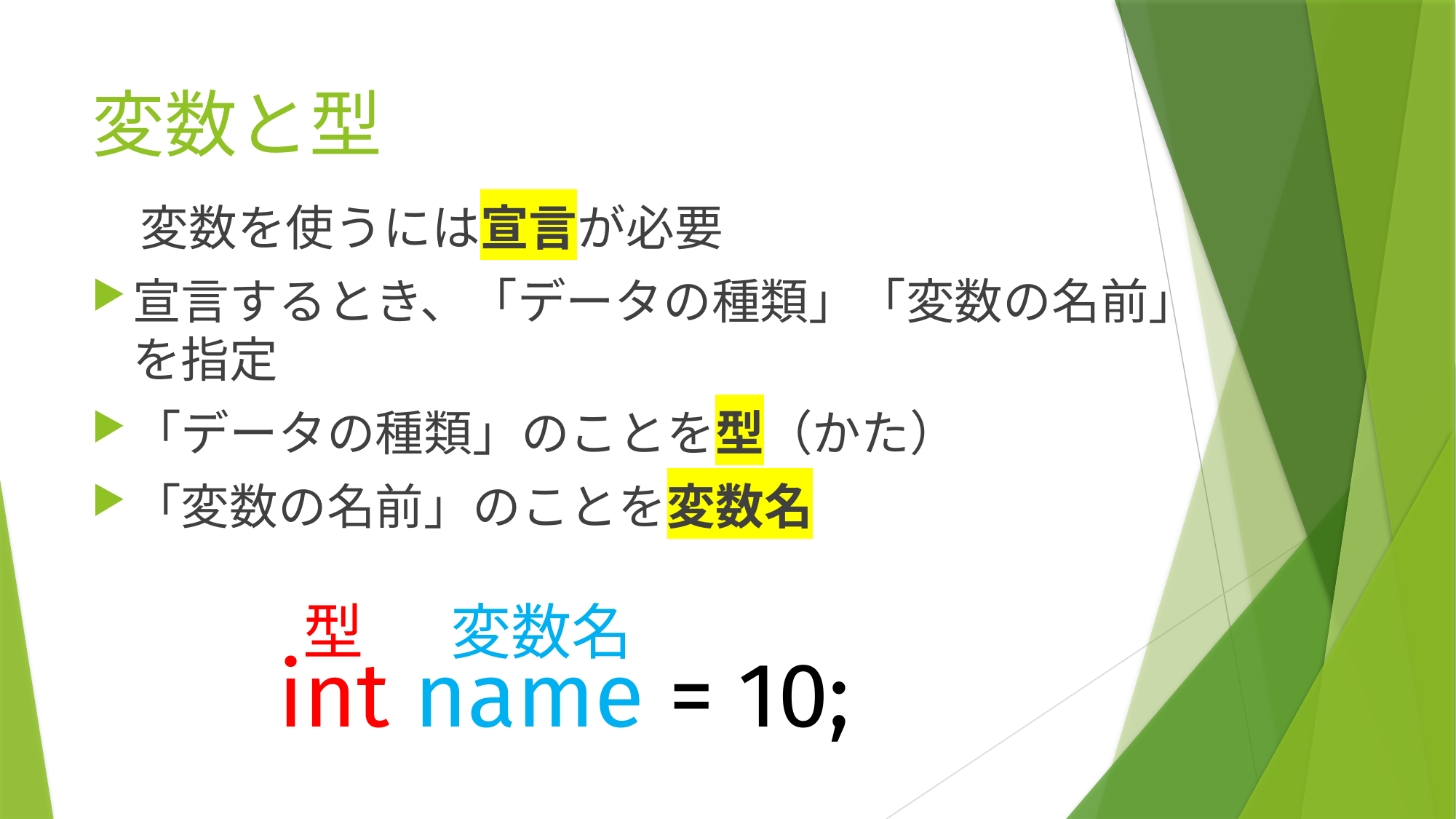

# 変数と型
　変数を使うには宣言が必要
宣言するとき、「データの種類」「変数の名前」を指定
「データの種類」のことを型（かた）
「変数の名前」のことを変数名
型
変数名
int name = 10;